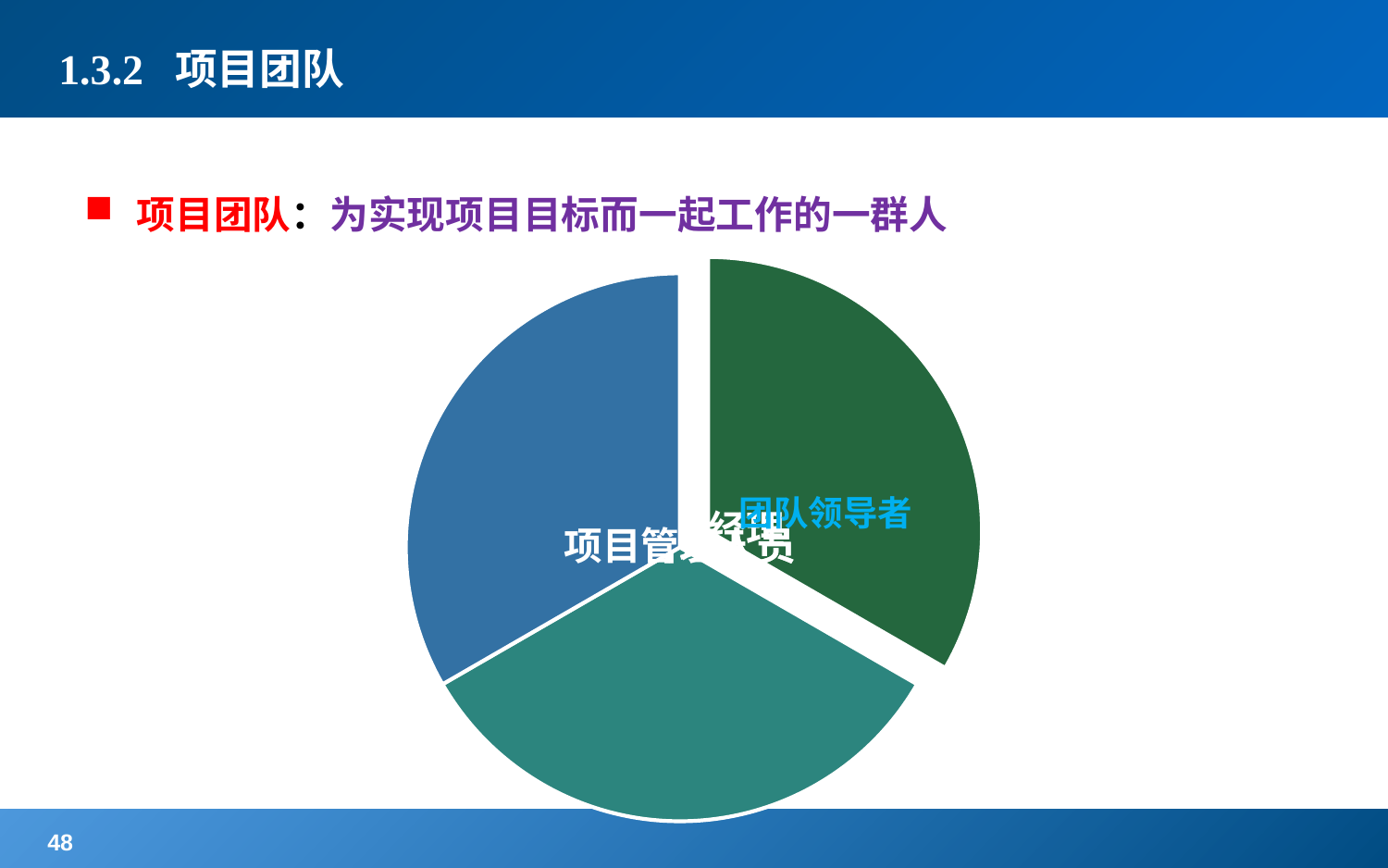

# 1.3.2  项目团队
项目团队：为实现项目目标而一起工作的一群人

项目经理
项目开发人员
项目管理人员
团队领导者